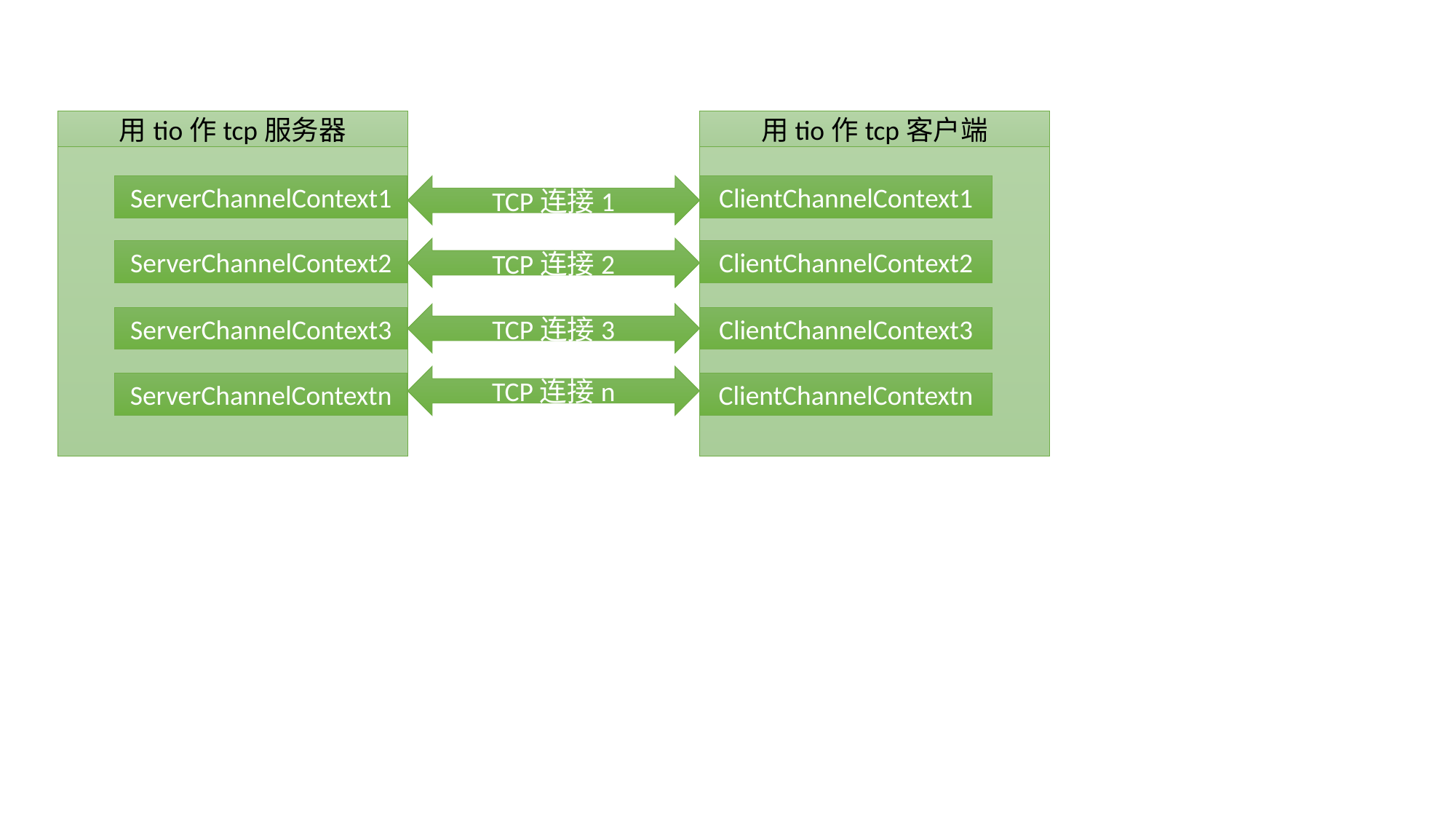

用tio作tcp服务器

用tio作tcp客户端
ServerChannelContext1
TCP连接1
ClientChannelContext1
TCP连接2
ServerChannelContext2
ClientChannelContext2
TCP连接3
ServerChannelContext3
ClientChannelContext3
TCP连接n
ServerChannelContextn
ClientChannelContextn